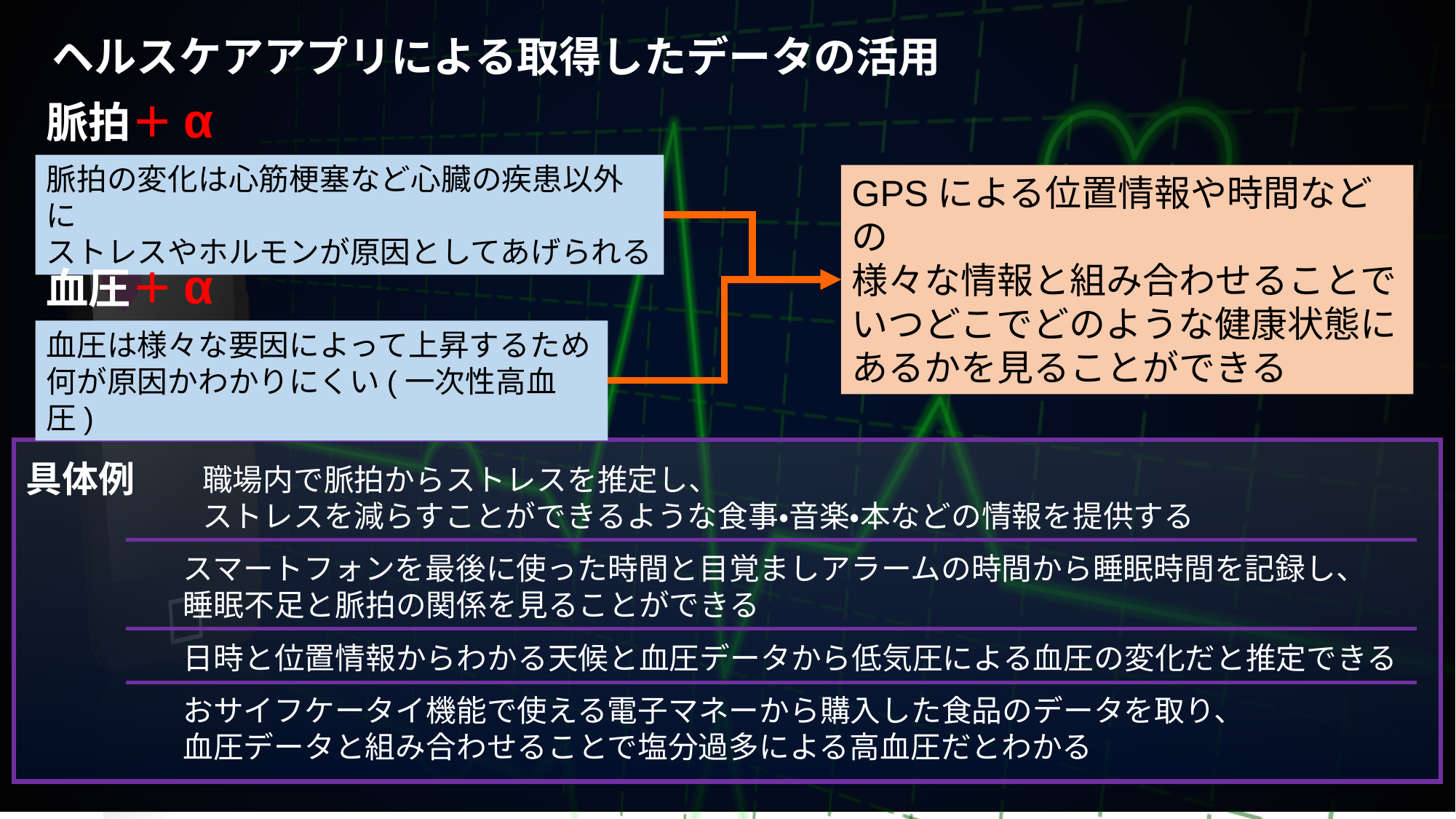

ヘルスケアアプリによる取得したデータの活用
脈拍＋α
脈拍の変化は心筋梗塞など心臓の疾患以外に
ストレスやホルモンが原因としてあげられる
GPSによる位置情報や時間などの
様々な情報と組み合わせることで
いつどこでどのような健康状態にあるかを見ることができる
血圧＋α
血圧は様々な要因によって上昇するため
何が原因かわかりにくい(一次性高血圧)

具体例
職場内で脈拍からストレスを推定し、
ストレスを減らすことができるような食事・音楽・本などの情報を提供する
スマートフォンを最後に使った時間と目覚ましアラームの時間から睡眠時間を記録し、
睡眠不足と脈拍の関係を見ることができる
日時と位置情報からわかる天候と血圧データから低気圧による血圧の変化だと推定できる
おサイフケータイ機能で使える電子マネーから購入した食品のデータを取り、
血圧データと組み合わせることで塩分過多による高血圧だとわかる